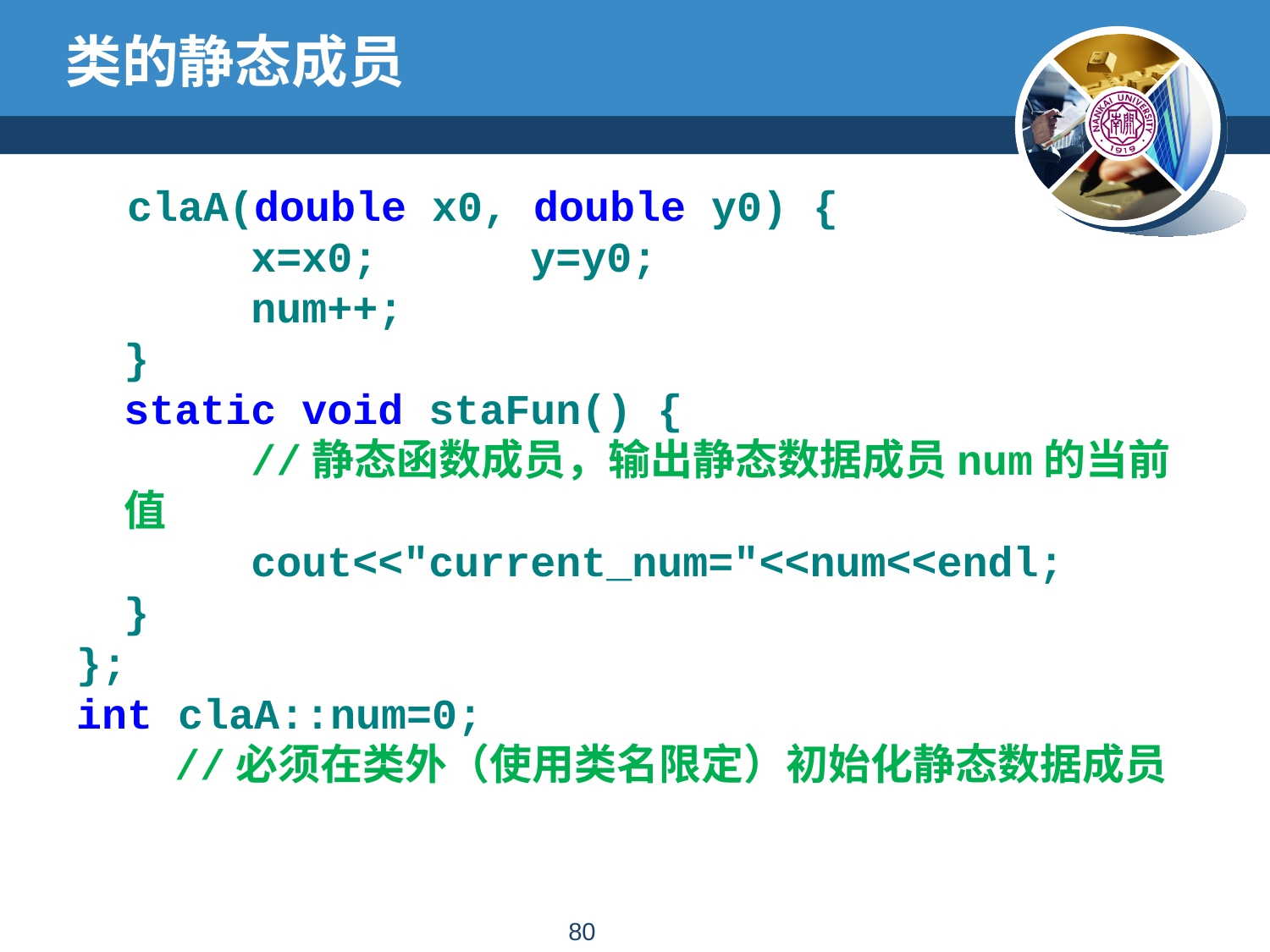

# 类的静态成员
  claA(double x0, double y0) {
		x=x0;	 y=y0;
		num++;
	}
	static void staFun() {
		//静态函数成员，输出静态数据成员num的当前值
		cout<<"current_num="<<num<<endl;
	}
};
int claA::num=0;
	  //必须在类外（使用类名限定）初始化静态数据成员

80